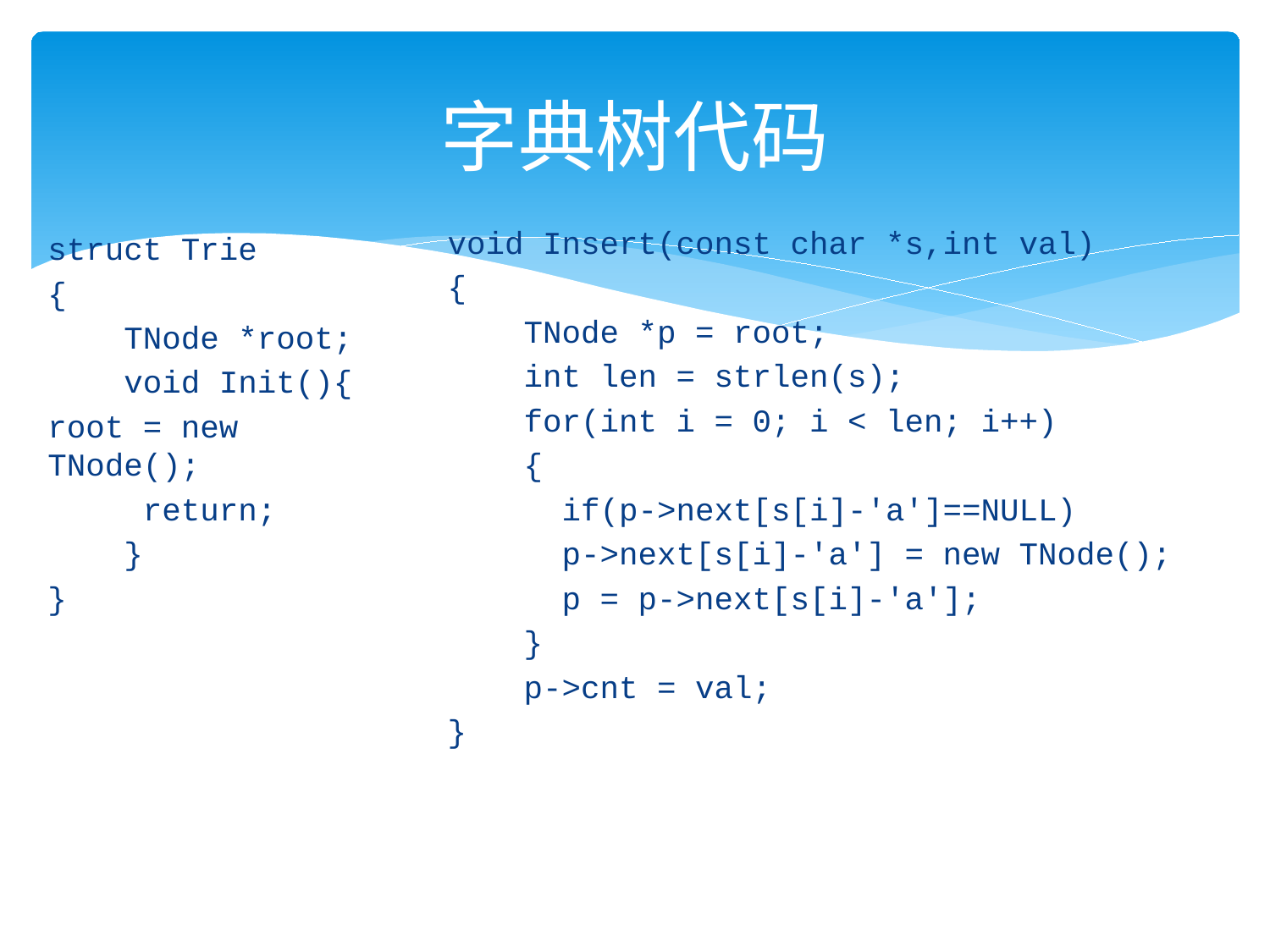

# 字典树代码
void Insert(const char *s,int val)
{
    TNode *p = root;
    int len = strlen(s);
    for(int i = 0; i < len; i++)
    {
      if(p->next[s[i]-'a']==NULL)
      p->next[s[i]-'a'] = new TNode();
      p = p->next[s[i]-'a'];
    }
    p->cnt = val;
}

struct Trie
{
    TNode *root;
    void Init(){
root = new TNode();
     return;
    }
}